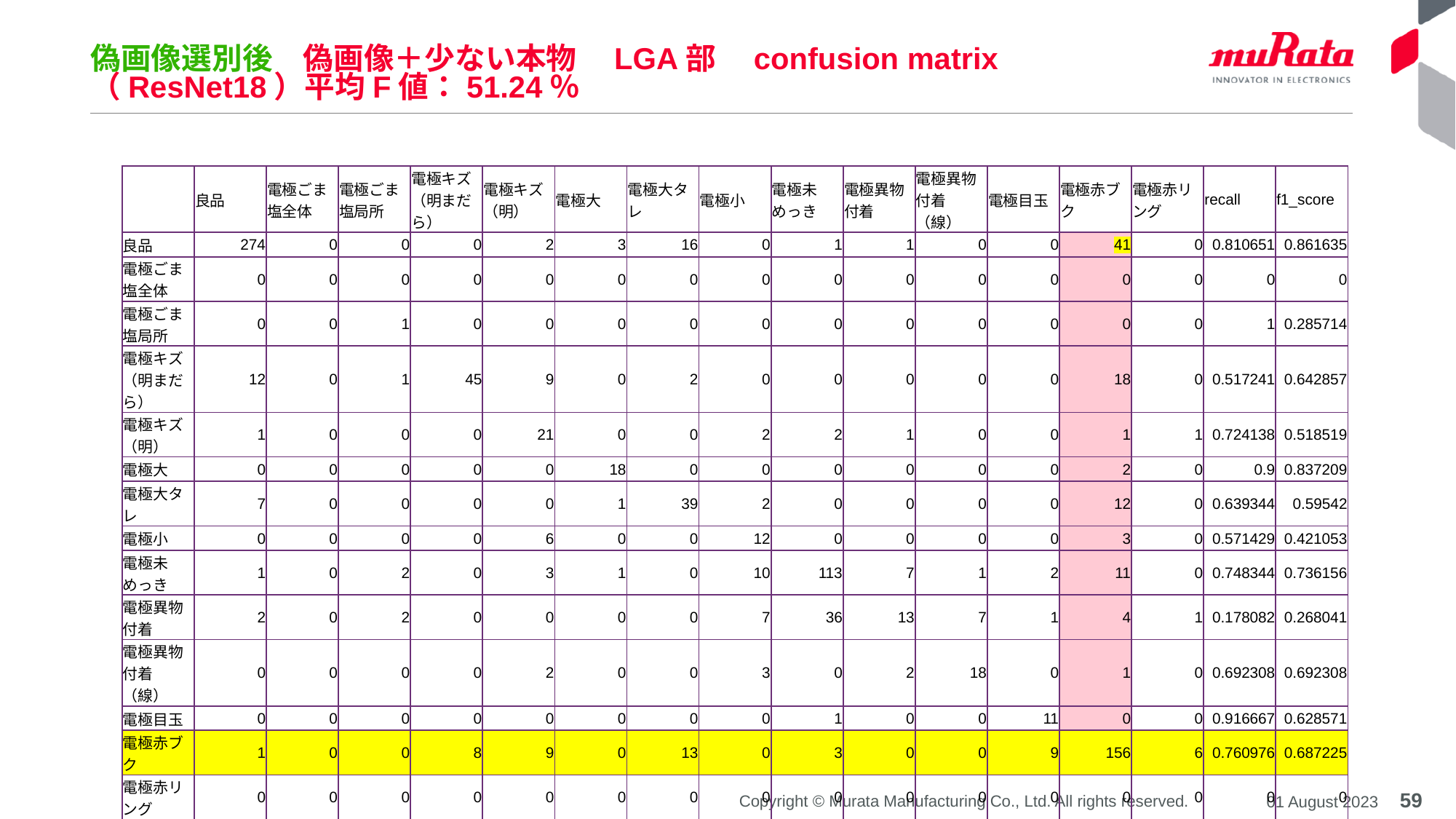

# 偽画像選別後　偽画像＋少ない本物　LGA部　confusion matrix　 （ResNet18）平均F値：51.24％
|  | 良品 | 電極ごま塩全体 | 電極ごま塩局所 | 電極キズ（明まだら） | 電極キズ（明） | 電極大 | 電極大タレ | 電極小 | 電極未めっき | 電極異物付着 | 電極異物付着（線） | 電極目玉 | 電極赤ブク | 電極赤リング | recall | f1\_score |
| --- | --- | --- | --- | --- | --- | --- | --- | --- | --- | --- | --- | --- | --- | --- | --- | --- |
| 良品 | 274 | 0 | 0 | 0 | 2 | 3 | 16 | 0 | 1 | 1 | 0 | 0 | 41 | 0 | 0.810651 | 0.861635 |
| 電極ごま塩全体 | 0 | 0 | 0 | 0 | 0 | 0 | 0 | 0 | 0 | 0 | 0 | 0 | 0 | 0 | 0 | 0 |
| 電極ごま塩局所 | 0 | 0 | 1 | 0 | 0 | 0 | 0 | 0 | 0 | 0 | 0 | 0 | 0 | 0 | 1 | 0.285714 |
| 電極キズ（明まだら） | 12 | 0 | 1 | 45 | 9 | 0 | 2 | 0 | 0 | 0 | 0 | 0 | 18 | 0 | 0.517241 | 0.642857 |
| 電極キズ（明） | 1 | 0 | 0 | 0 | 21 | 0 | 0 | 2 | 2 | 1 | 0 | 0 | 1 | 1 | 0.724138 | 0.518519 |
| 電極大 | 0 | 0 | 0 | 0 | 0 | 18 | 0 | 0 | 0 | 0 | 0 | 0 | 2 | 0 | 0.9 | 0.837209 |
| 電極大タレ | 7 | 0 | 0 | 0 | 0 | 1 | 39 | 2 | 0 | 0 | 0 | 0 | 12 | 0 | 0.639344 | 0.59542 |
| 電極小 | 0 | 0 | 0 | 0 | 6 | 0 | 0 | 12 | 0 | 0 | 0 | 0 | 3 | 0 | 0.571429 | 0.421053 |
| 電極未めっき | 1 | 0 | 2 | 0 | 3 | 1 | 0 | 10 | 113 | 7 | 1 | 2 | 11 | 0 | 0.748344 | 0.736156 |
| 電極異物付着 | 2 | 0 | 2 | 0 | 0 | 0 | 0 | 7 | 36 | 13 | 7 | 1 | 4 | 1 | 0.178082 | 0.268041 |
| 電極異物付着（線） | 0 | 0 | 0 | 0 | 2 | 0 | 0 | 3 | 0 | 2 | 18 | 0 | 1 | 0 | 0.692308 | 0.692308 |
| 電極目玉 | 0 | 0 | 0 | 0 | 0 | 0 | 0 | 0 | 1 | 0 | 0 | 11 | 0 | 0 | 0.916667 | 0.628571 |
| 電極赤ブク | 1 | 0 | 0 | 8 | 9 | 0 | 13 | 0 | 3 | 0 | 0 | 9 | 156 | 6 | 0.760976 | 0.687225 |
| 電極赤リング | 0 | 0 | 0 | 0 | 0 | 0 | 0 | 0 | 0 | 0 | 0 | 0 | 0 | 0 | 0 | 0 |
| precision | 0.919463 | 0 | 0.166667 | 0.849057 | 0.403846 | 0.782609 | 0.557143 | 0.333333 | 0.724359 | 0.541667 | 0.692308 | 0.478261 | 0.626506 | 0 | 0.704102 |  |